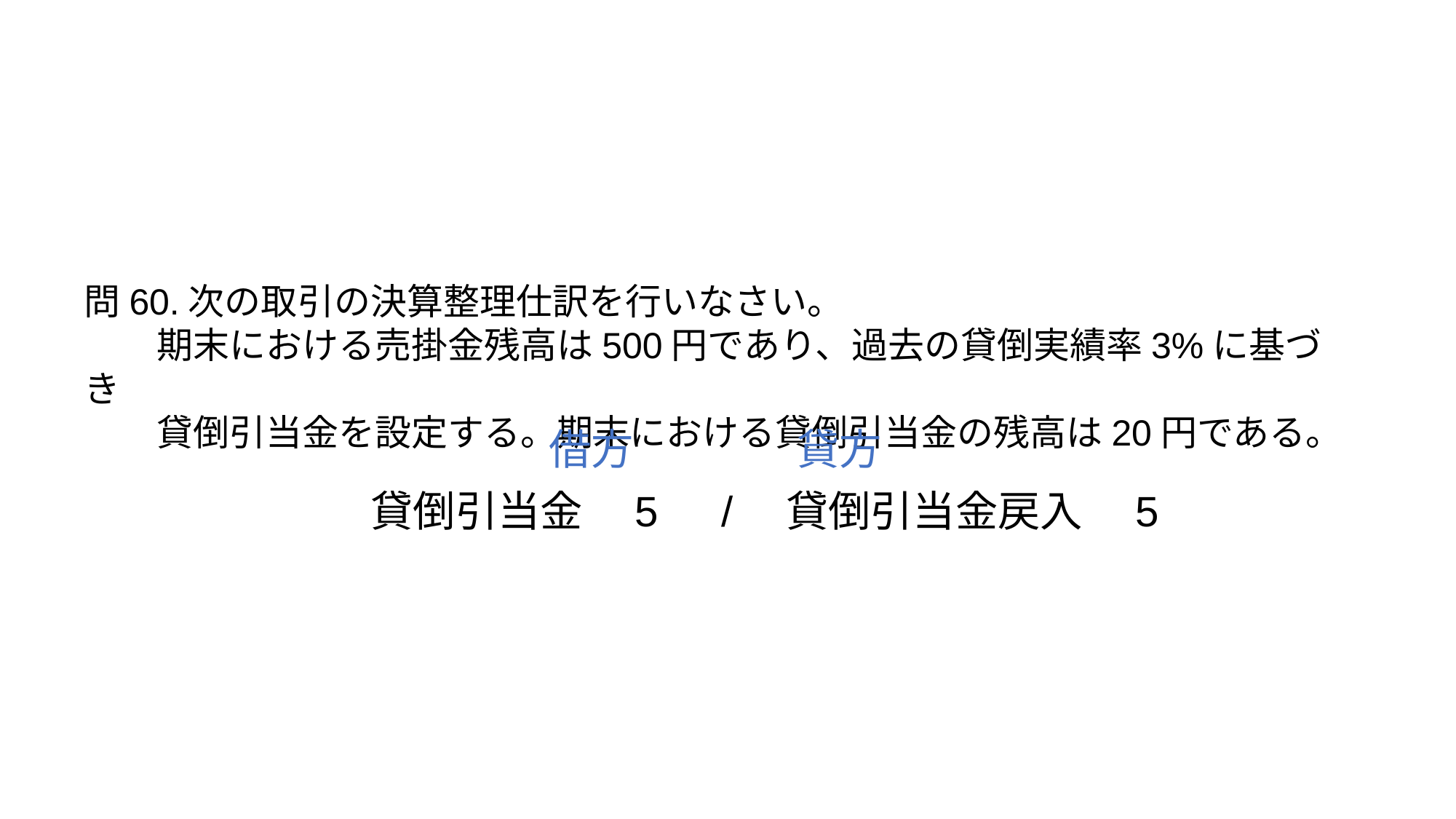

問60.次の取引の決算整理仕訳を行いなさい。
　　期末における売掛金残高は500円であり、過去の貸倒実績率3%に基づき
　　貸倒引当金を設定する。期末における貸倒引当金の残高は20円である。
借方
貸方
貸倒引当金　5　/　貸倒引当金戻入　5